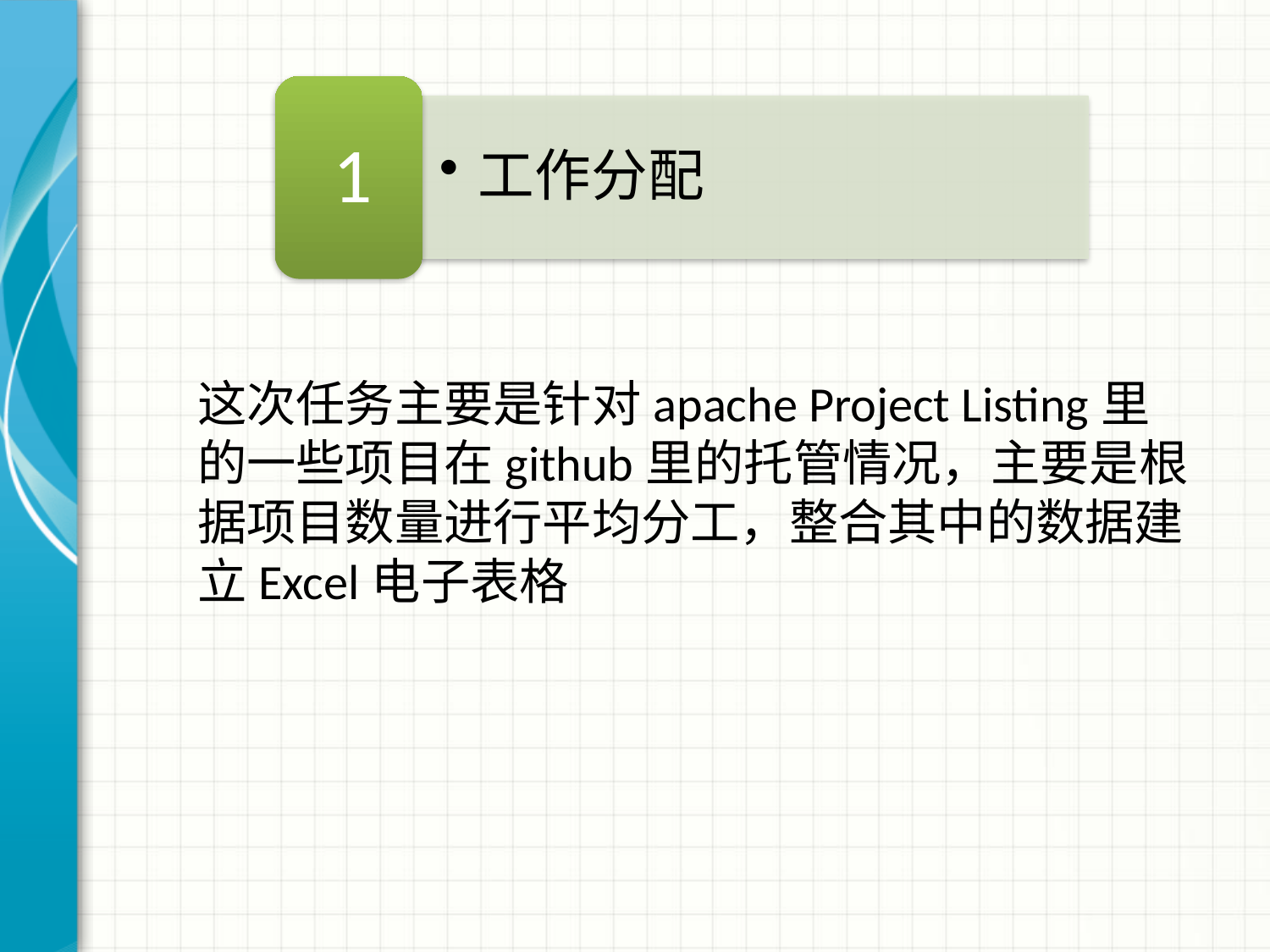

工作分配
1
这次任务主要是针对apache Project Listing里的一些项目在github里的托管情况，主要是根据项目数量进行平均分工，整合其中的数据建立Excel电子表格